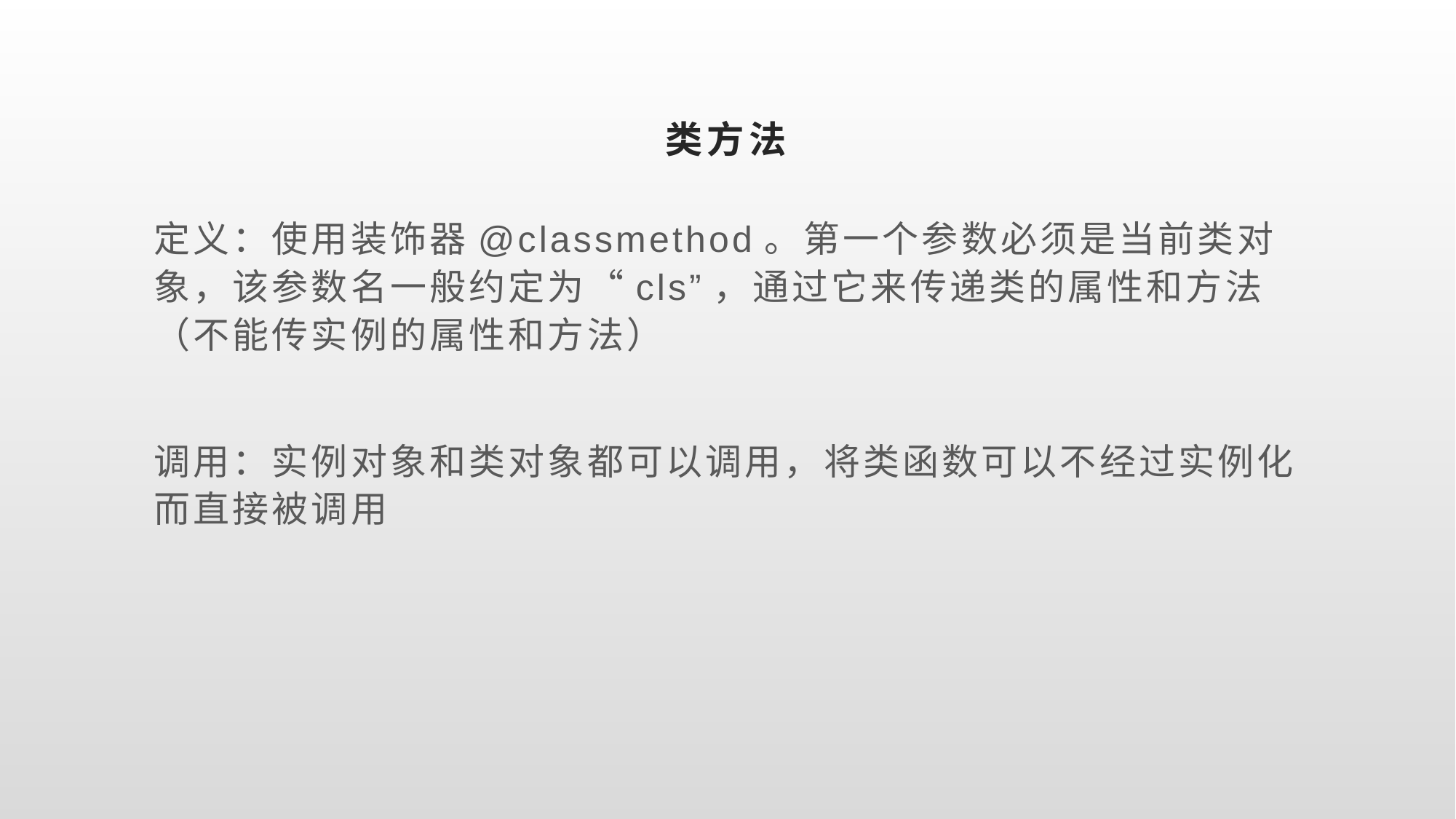

# 类方法

定义：使用装饰器@classmethod。第一个参数必须是当前类对象，该参数名一般约定为“cls”，通过它来传递类的属性和方法（不能传实例的属性和方法）

调用：实例对象和类对象都可以调用，将类函数可以不经过实例化而直接被调用